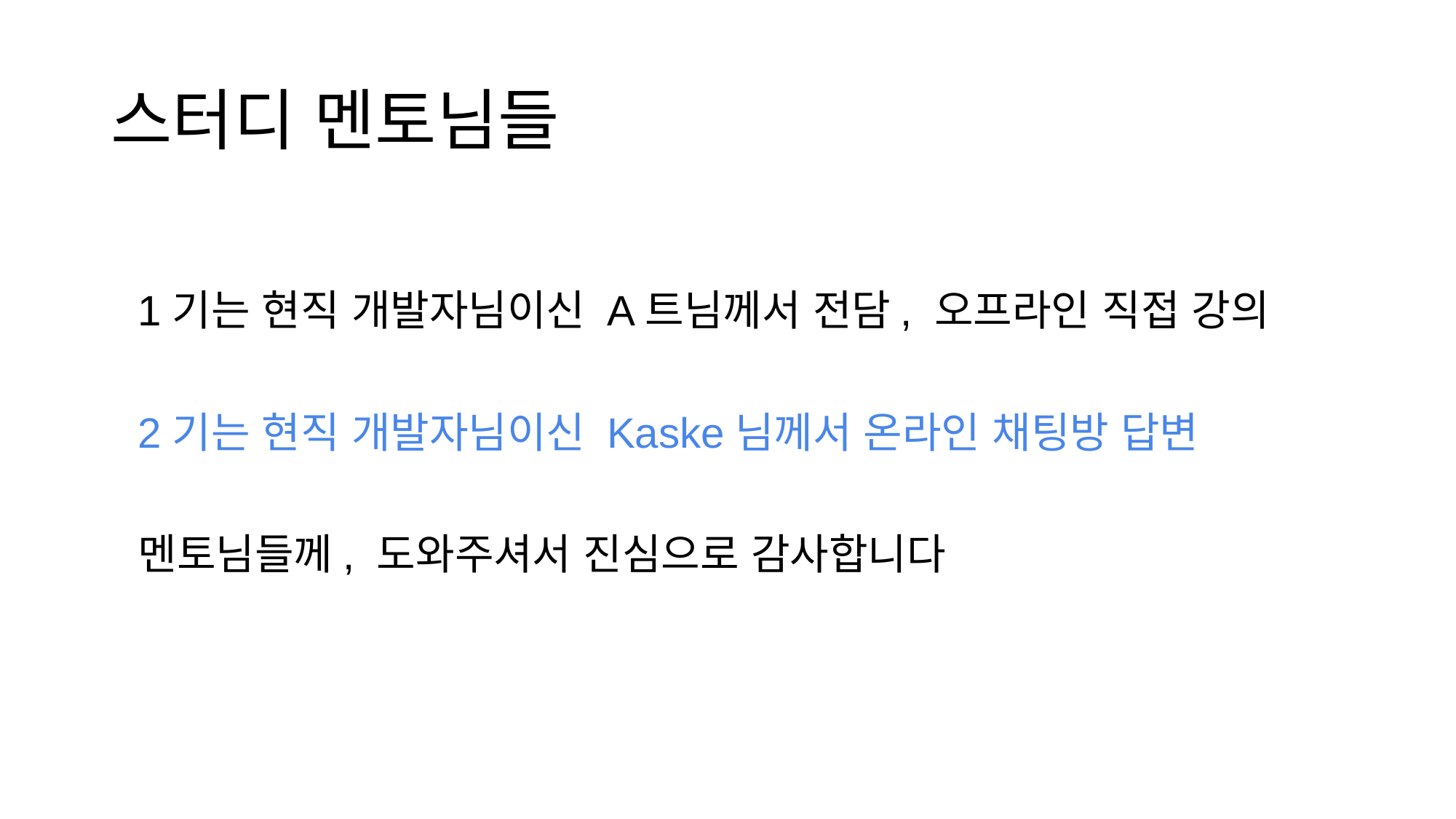

# 스터디 멘토님들

1기는 현직 개발자님이신 A트님께서 전담, 오프라인 직접 강의

2기는 현직 개발자님이신 Kaske님께서 온라인 채팅방 답변

멘토님들께, 도와주셔서 진심으로 감사합니다